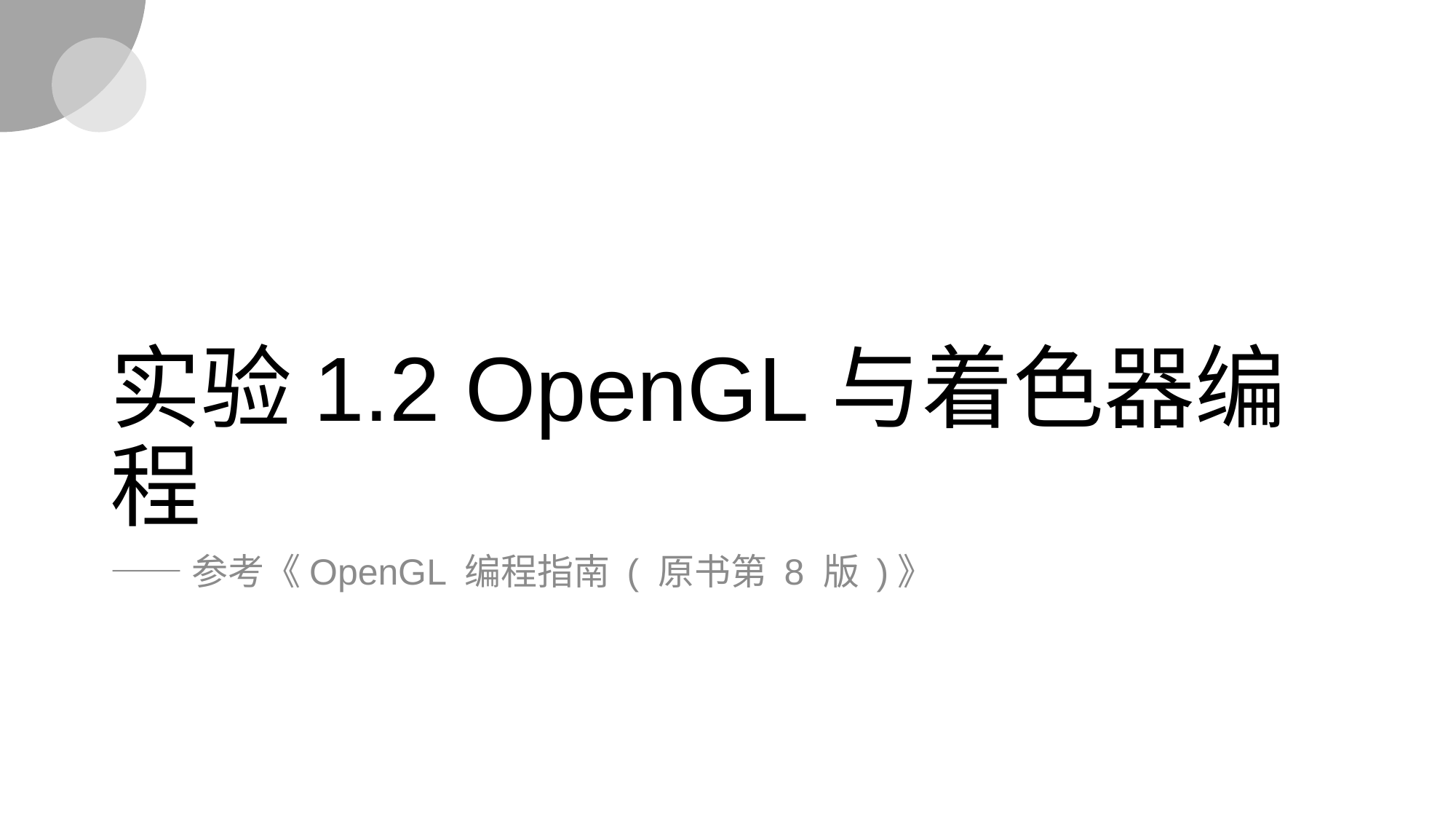

# 实验1.2 OpenGL与着色器编程
——参考《OpenGL 编程指南 ( 原书第 8 版 )》